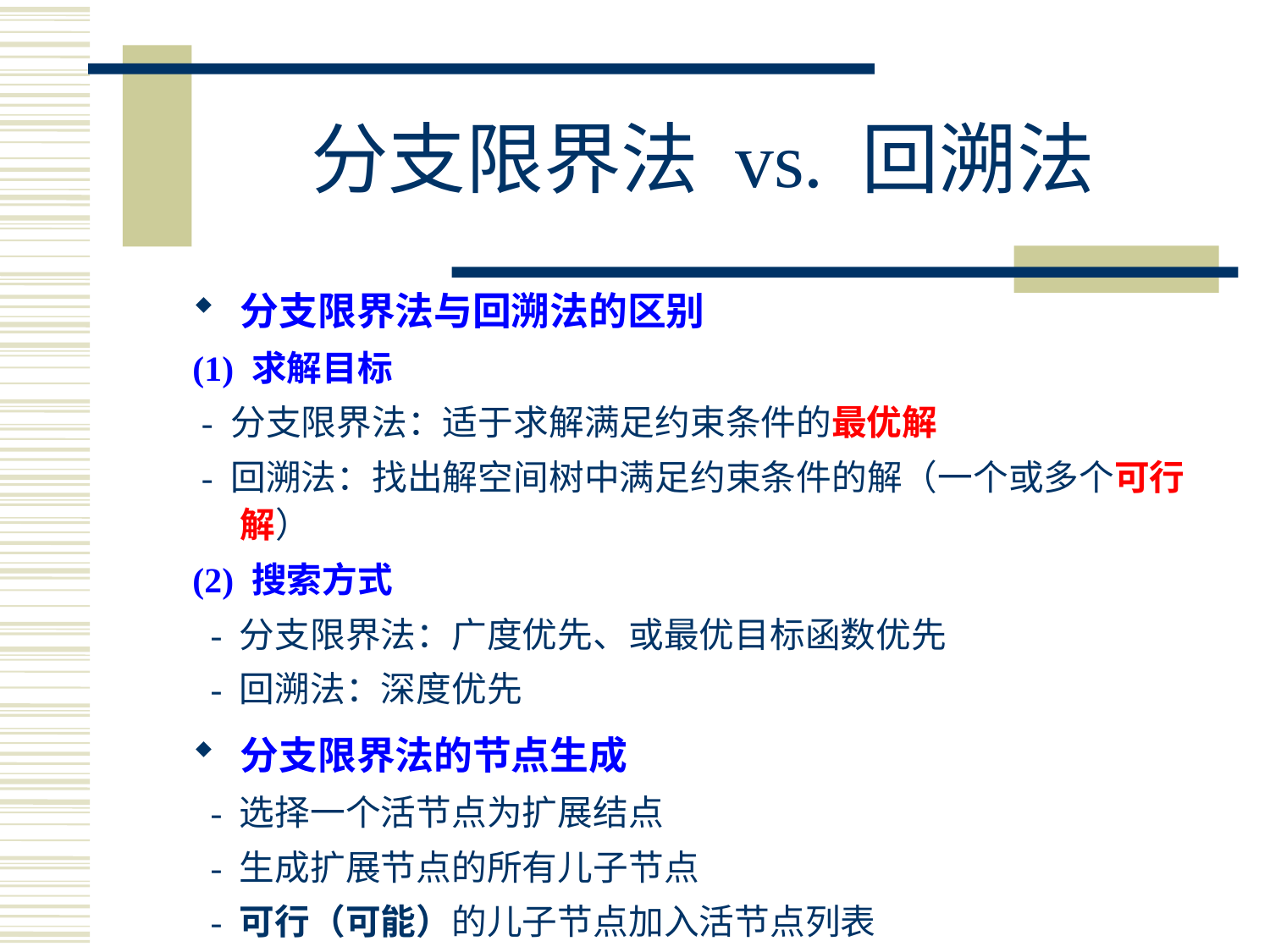

# 分支限界法 vs. 回溯法
分支限界法与回溯法的区别
(1) 求解目标
 - 分支限界法：适于求解满足约束条件的最优解
 - 回溯法：找出解空间树中满足约束条件的解（一个或多个可行解）
(2) 搜索方式
  - 分支限界法：广度优先、或最优目标函数优先
  - 回溯法：深度优先
分支限界法的节点生成
  - 选择一个活节点为扩展结点
  - 生成扩展节点的所有儿子节点
  - 可行（可能）的儿子节点加入活节点列表